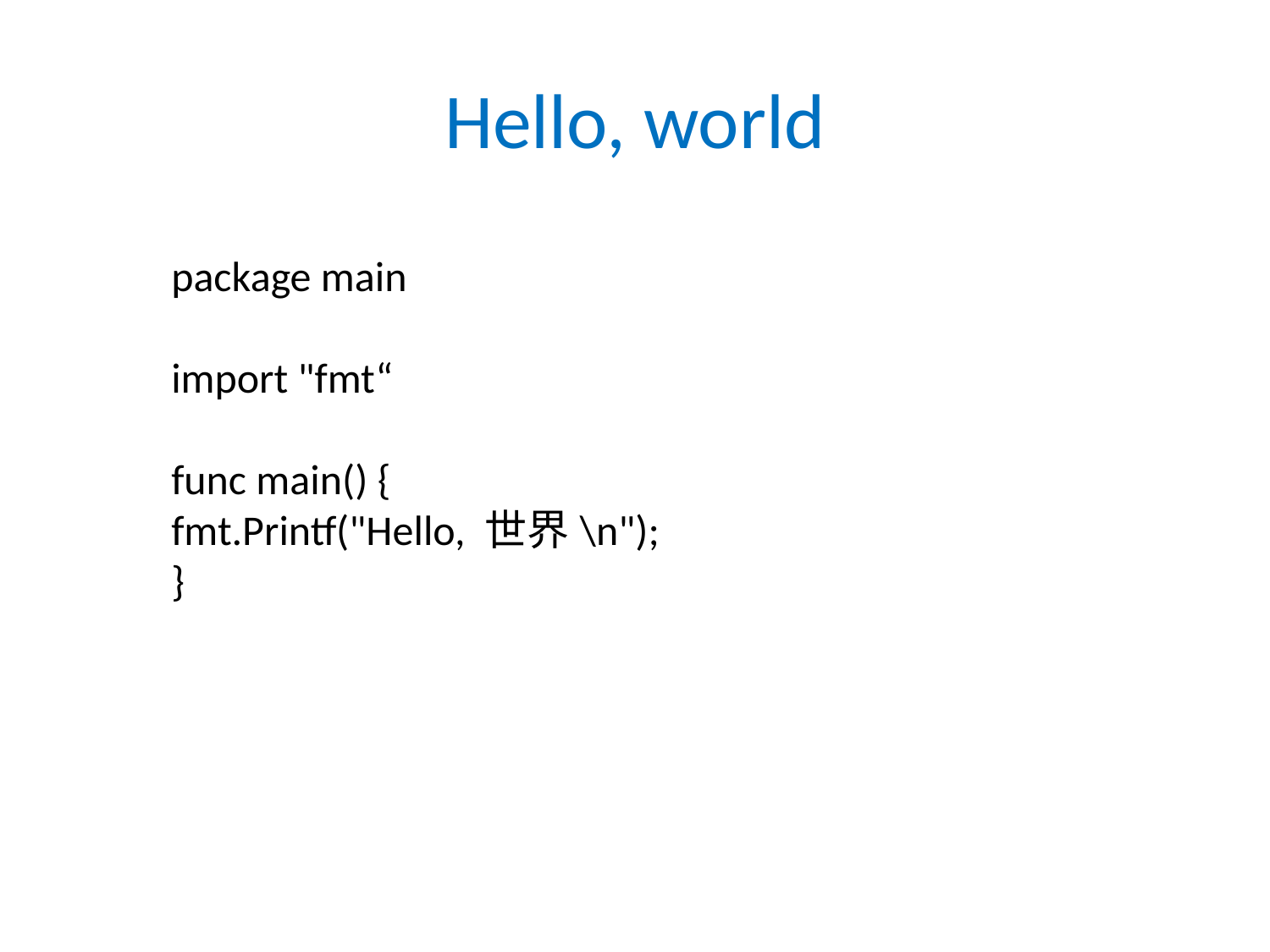

# Hello, world
package main

import "fmt“

func main() {
fmt.Printf("Hello, 世界\n");
}